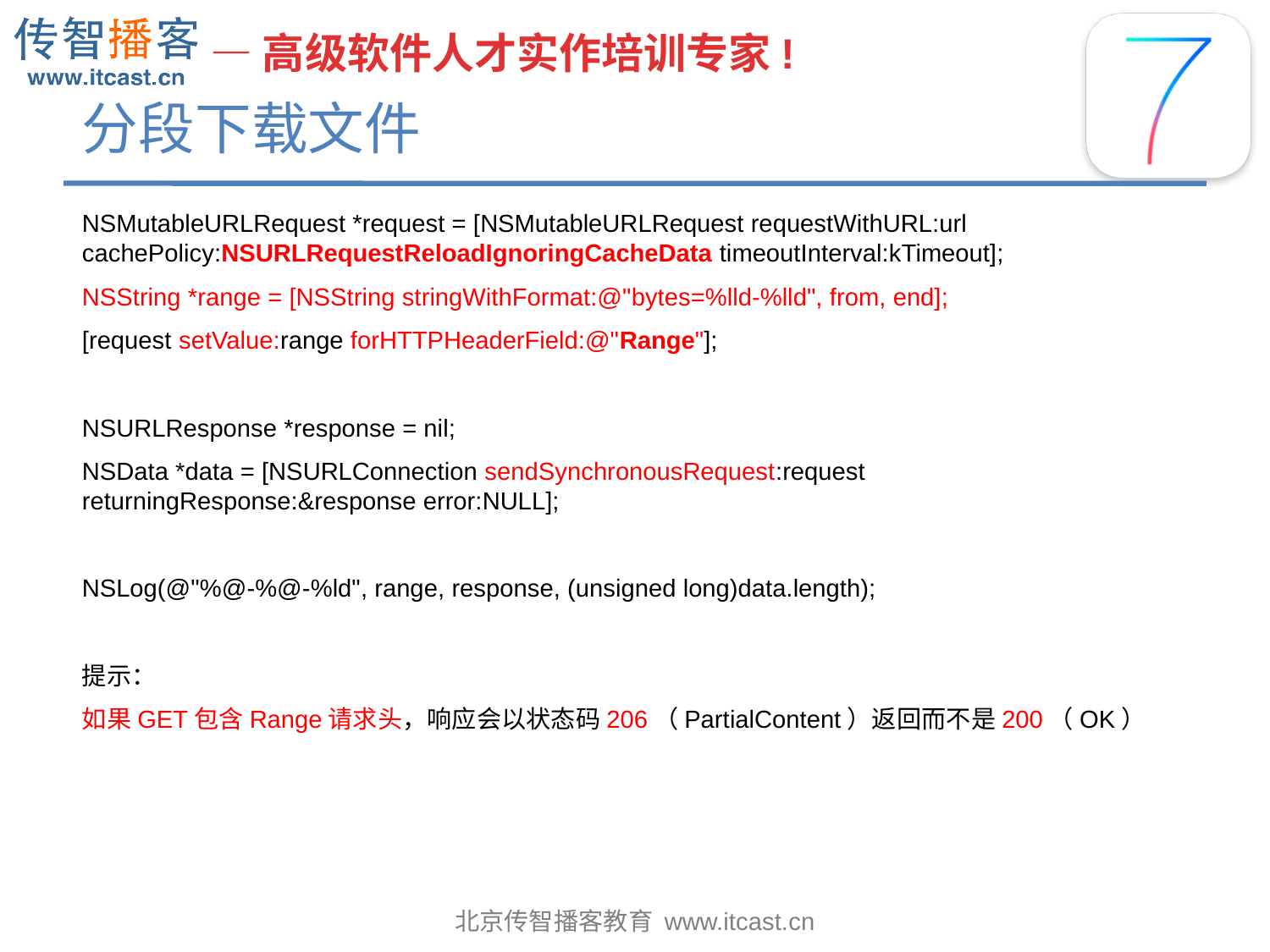

# 分段下载文件
NSMutableURLRequest *request = [NSMutableURLRequest requestWithURL:url cachePolicy:NSURLRequestReloadIgnoringCacheData timeoutInterval:kTimeout];
NSString *range = [NSString stringWithFormat:@"bytes=%lld-%lld", from, end];
[request setValue:range forHTTPHeaderField:@"Range"];

NSURLResponse *response = nil;
NSData *data = [NSURLConnection sendSynchronousRequest:request returningResponse:&response error:NULL];

NSLog(@"%@-%@-%ld", range, response, (unsigned long)data.length);

提示：
如果GET包含Range请求头，响应会以状态码206（PartialContent）返回而不是200（OK）